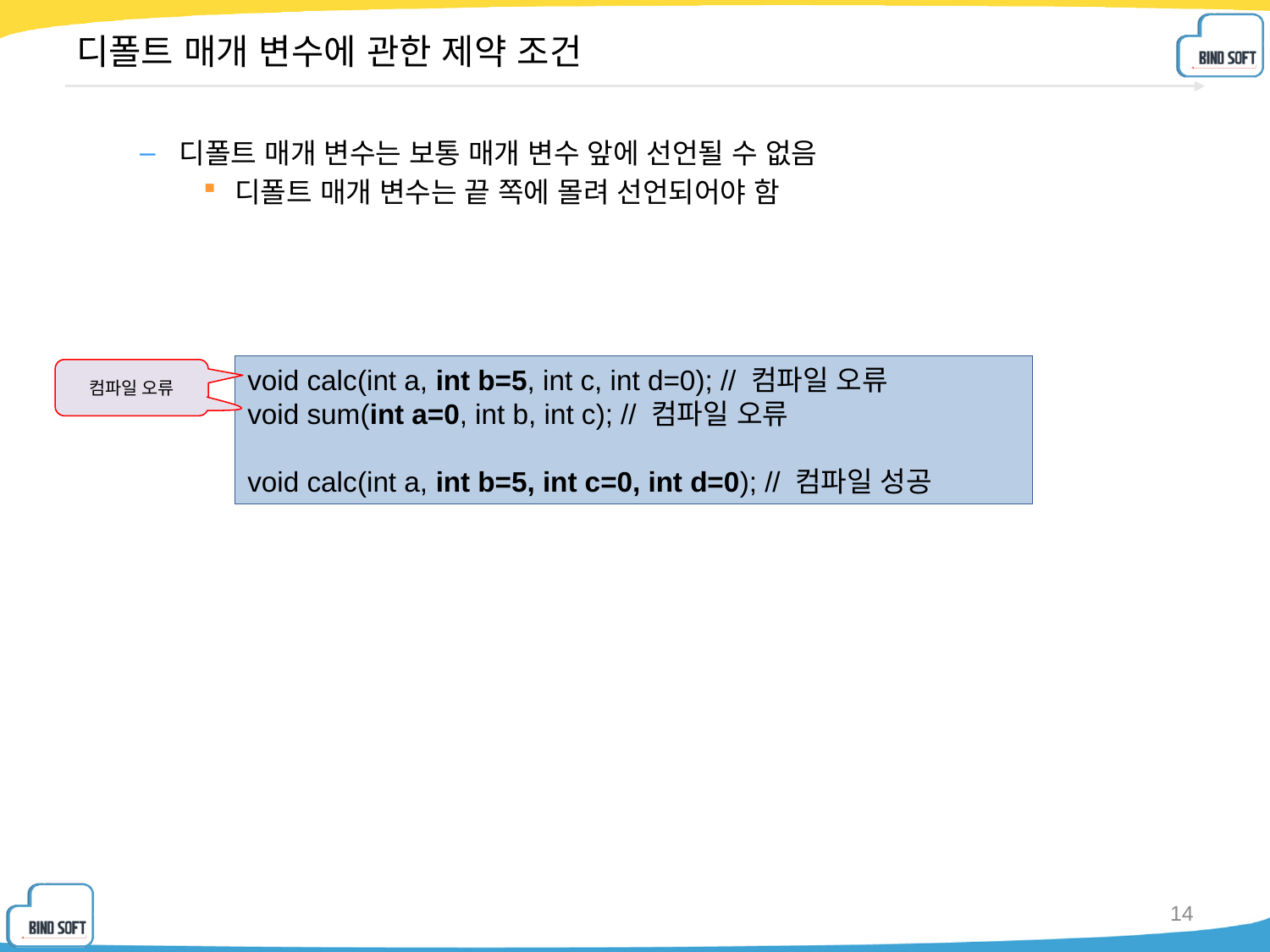

# 디폴트 매개 변수에 관한 제약 조건
디폴트 매개 변수는 보통 매개 변수 앞에 선언될 수 없음
디폴트 매개 변수는 끝 쪽에 몰려 선언되어야 함
void calc(int a, int b=5, int c, int d=0); // 컴파일 오류
void sum(int a=0, int b, int c); // 컴파일 오류

void calc(int a, int b=5, int c=0, int d=0); // 컴파일 성공
컴파일 오류

14